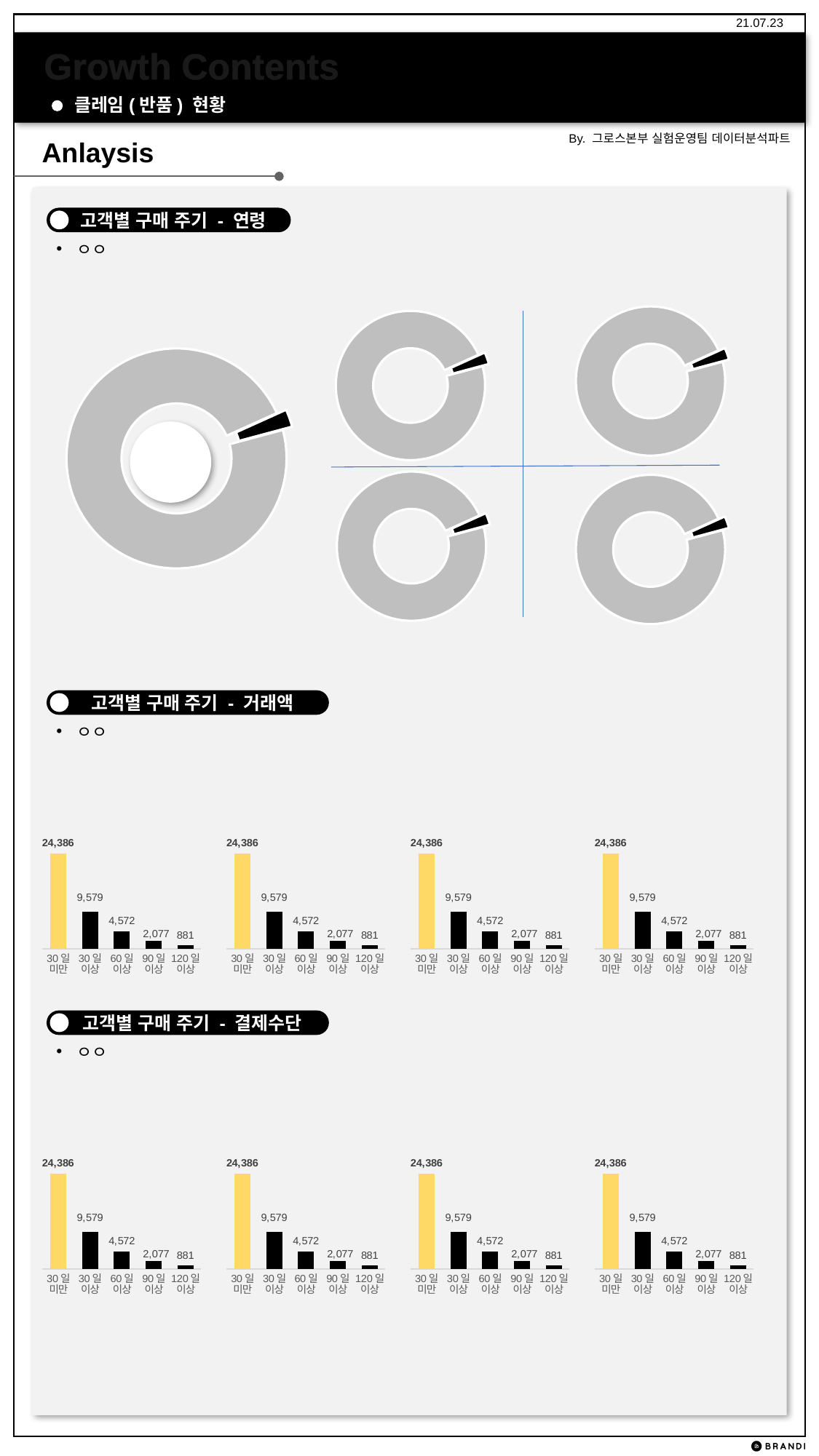

21.07.23
회원수

### Chart

| Category |  |
|---|---|
| 11만원 이상 | 11150.0 |
| 10만원 - 11만원 | 2338.0 |
| 9만원 - 10만원 | 2975.0 |
| 8만원 - 9만원 | 3993.0 |
| 7만원 - 8만원 | 5073.0 |
| 6만원 - 7만원 | 6978.0 |
| 5만원 - 6만원 | 9461.0 |
| 4만원 - 5만원 | 12428.0 |
| 3만원 - 4만원 | 16994.0 |
| 2만원 - 3만원 | 28134.0 |
| 1만원 - 2만원 | 33888.0 |
| 1만원 미만 | 4766.0 |
클레임(반품) 현황
Anlaysis

고객별 구매 주기 - 연령

ㅇㅇ
4.6일
0.8일

### Chart

| Category | 판매 |
|---|---|
| 결제완료 합계 | 6050559.0 |
| 반품완료 합계 | 161200.0 |

### Chart

| Category | 판매 |
|---|---|
| 결제완료 합계 | 6050559.0 |
| 반품완료 합계 | 161200.0 |

환불신청
반품진행
환불승인
환불완료

### Chart

| Category | 판매 |
|---|---|
| 결제완료 합계 | 6050559.0 |
| 반품완료 합계 | 161200.0 |

### Chart

| Category | 판매 |
|---|---|
| 재구매 O | 119356.0 |
| 재구매 X | 41844.0 |
0.8일

### Chart

| Category | 판매 |
|---|---|
| 결제완료 합계 | 6050559.0 |
| 반품완료 합계 | 161200.0 |

### Chart

| Category | 판매 |
|---|---|
| 결제완료 합계 | 6050559.0 |
| 반품완료 합계 | 161200.0 |
평균 8.2일
구매건수
제목

내용
연령
고객별 구매 주기 - 거래액

ㅇㅇ
21.06.15 기준 로그인 미접속 기간

반품 이후 재구매 여부 비율

설명

설명

재구매하지 않은 고객 중 1달 이상 구매하지 않은 구매기반 이탈고객

21.1%

### Chart

| Category | 회원수 |
|---|---|
| 30일 미만 | 24386.0 |
| 30일 이상 | 9579.0 |
| 60일 이상 | 4572.0 |
| 90일 이상 | 2077.0 |
| 120일 이상 | 881.0 |

### Chart

| Category | 회원수 |
|---|---|
| 30일 미만 | 24386.0 |
| 30일 이상 | 9579.0 |
| 60일 이상 | 4572.0 |
| 90일 이상 | 2077.0 |
| 120일 이상 | 881.0 |

### Chart

| Category | 회원수 |
|---|---|
| 30일 미만 | 24386.0 |
| 30일 이상 | 9579.0 |
| 60일 이상 | 4572.0 |
| 90일 이상 | 2077.0 |
| 120일 이상 | 881.0 |

### Chart

| Category | 회원수 |
|---|---|
| 30일 미만 | 24386.0 |
| 30일 이상 | 9579.0 |
| 60일 이상 | 4572.0 |
| 90일 이상 | 2077.0 |
| 120일 이상 | 881.0 |

### Chart

| Category | 주문회원수 |
|---|---|
| 0시 | 14371.0 |
| 1시 | 10855.0 |
| 2시 | 7209.0 |
| 3시 | 4441.0 |
| 4시 | 2915.0 |
| 5시 | 1743.0 |
| 6시 | 1908.0 |
| 7시 | 3576.0 |
| 8시 | 6256.0 |
| 9시 | 8112.0 |
| 10시 | 13428.0 |
| 11시 | 16474.0 |
| 12시 | 19602.0 |
| 13시 | 20080.0 |
| 14시 | 14216.0 |
| 15시 | 13926.0 |
| 16시 | 13459.0 |
| 17시 | 13502.0 |
| 18시 | 13223.0 |
| 19시 | 14837.0 |
| 20시 | 12930.0 |
| 21시 | 14645.0 |
| 22시 | 16559.0 |
| 23시 | 18089.0 |
22:00 ~ 23:59 상승
※ 시간대(범주)는 시를 기준으로 처리함. ex) 13:00 ~ 13:59를 13으로 처리
고객별 구매 주기 - 결제수단

구매 하지 않지만 꾸준히 접속하고 있는
고객이 가진 니즈를 파악할 필요가 있음.

ㅇㅇ
내용

### Chart

| Category | 회원수 |
|---|---|
| 30일 미만 | 24386.0 |
| 30일 이상 | 9579.0 |
| 60일 이상 | 4572.0 |
| 90일 이상 | 2077.0 |
| 120일 이상 | 881.0 |

### Chart

| Category | 회원수 |
|---|---|
| 30일 미만 | 24386.0 |
| 30일 이상 | 9579.0 |
| 60일 이상 | 4572.0 |
| 90일 이상 | 2077.0 |
| 120일 이상 | 881.0 |

### Chart

| Category | 회원수 |
|---|---|
| 30일 미만 | 24386.0 |
| 30일 이상 | 9579.0 |
| 60일 이상 | 4572.0 |
| 90일 이상 | 2077.0 |
| 120일 이상 | 881.0 |

### Chart

| Category | 회원수 |
|---|---|
| 30일 미만 | 24386.0 |
| 30일 이상 | 9579.0 |
| 60일 이상 | 4572.0 |
| 90일 이상 | 2077.0 |
| 120일 이상 | 881.0 |
설명

### Chart

| Category | 평일 | 주말 |
|---|---|---|
| 0시 | 11554.0 | 2817.0 |
| 1시 | 8877.0 | 1978.0 |
| 2시 | 5696.0 | 1513.0 |
| 3시 | 3542.0 | 899.0 |
| 4시 | 2310.0 | 605.0 |
| 5시 | 1420.0 | 323.0 |
| 6시 | 1657.0 | 251.0 |
| 7시 | 3201.0 | 375.0 |
| 8시 | 5597.0 | 659.0 |
| 9시 | 7014.0 | 1098.0 |
| 10시 | 11934.0 | 1494.0 |
| 11시 | 14676.0 | 1798.0 |
| 12시 | 17606.0 | 1996.0 |
| 13시 | 18000.0 | 2080.0 |
| 14시 | 11986.0 | 2230.0 |
| 15시 | 11740.0 | 2186.0 |
| 16시 | 11174.0 | 2285.0 |
| 17시 | 11059.0 | 2443.0 |
| 18시 | 10814.0 | 2409.0 |
| 19시 | 12183.0 | 2654.0 |
| 20시 | 9882.0 | 3048.0 |
| 21시 | 11404.0 | 3241.0 |
| 22시 | 12881.0 | 3678.0 |
| 23시 | 13935.0 | 4154.0 |